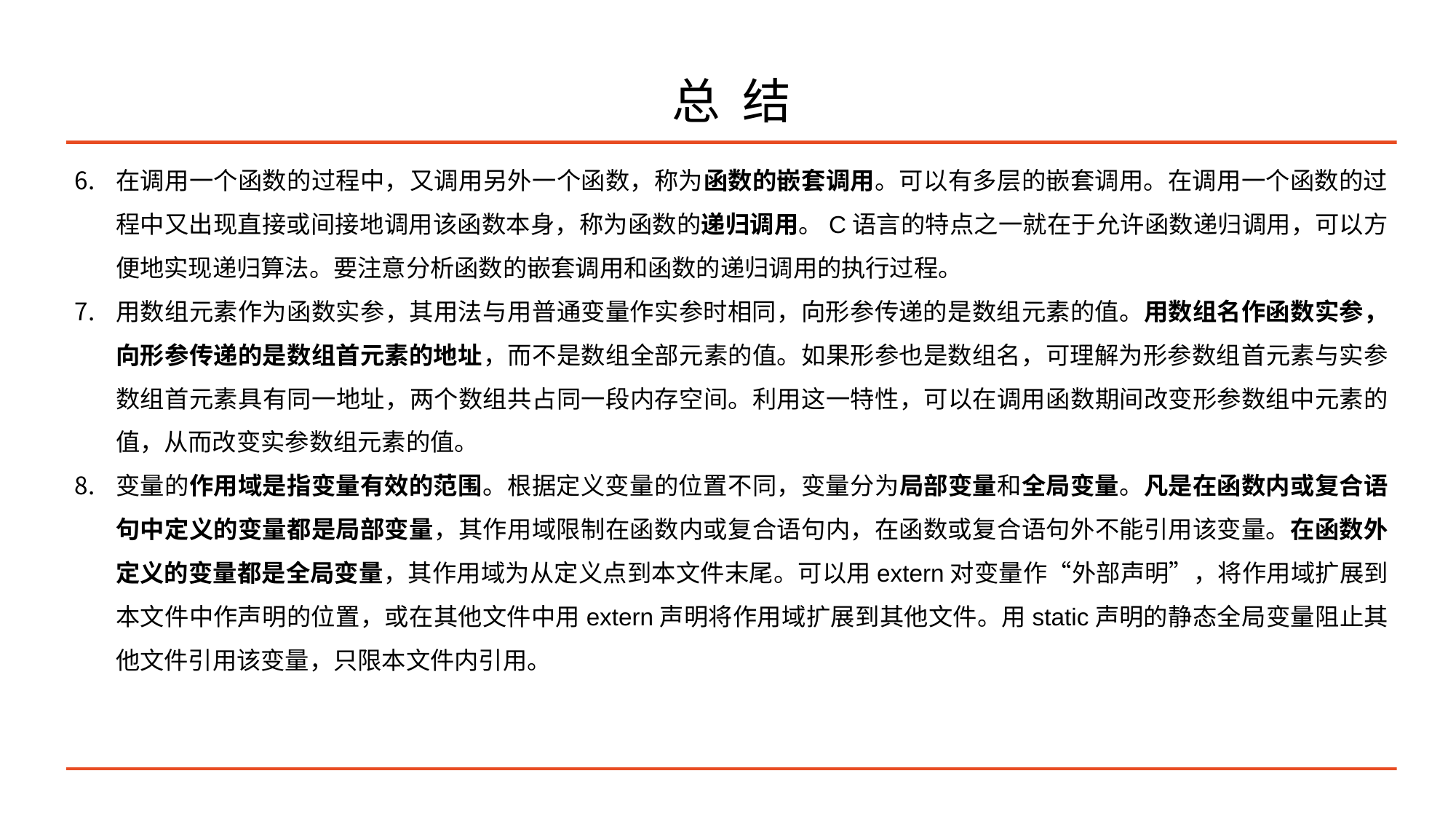

# 总  结
在调用一个函数的过程中，又调用另外一个函数，称为函数的嵌套调用。可以有多层的嵌套调用。在调用一个函数的过程中又出现直接或间接地调用该函数本身，称为函数的递归调用。C语言的特点之一就在于允许函数递归调用，可以方便地实现递归算法。要注意分析函数的嵌套调用和函数的递归调用的执行过程。
用数组元素作为函数实参，其用法与用普通变量作实参时相同，向形参传递的是数组元素的值。用数组名作函数实参，向形参传递的是数组首元素的地址，而不是数组全部元素的值。如果形参也是数组名，可理解为形参数组首元素与实参数组首元素具有同一地址，两个数组共占同一段内存空间。利用这一特性，可以在调用函数期间改变形参数组中元素的值，从而改变实参数组元素的值。
变量的作用域是指变量有效的范围。根据定义变量的位置不同，变量分为局部变量和全局变量。凡是在函数内或复合语句中定义的变量都是局部变量，其作用域限制在函数内或复合语句内，在函数或复合语句外不能引用该变量。在函数外定义的变量都是全局变量，其作用域为从定义点到本文件末尾。可以用extern对变量作“外部声明”，将作用域扩展到本文件中作声明的位置，或在其他文件中用extern声明将作用域扩展到其他文件。用static声明的静态全局变量阻止其他文件引用该变量，只限本文件内引用。